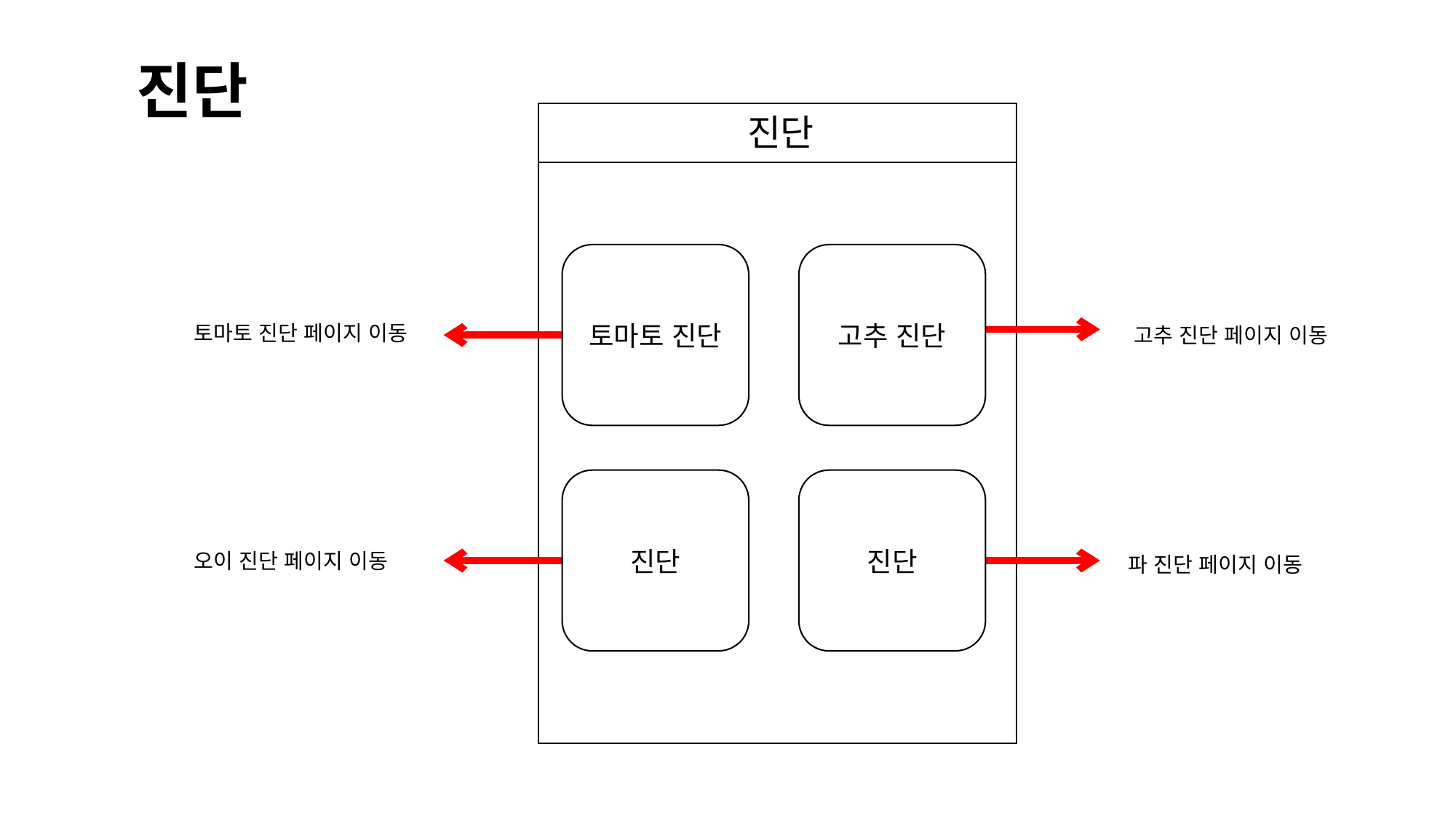

진단

진단
토마토 진단
고추 진단
토마토 진단 페이지 이동
   고추 진단 페이지 이동
진단
진단
오이 진단 페이지 이동
  파 진단 페이지 이동